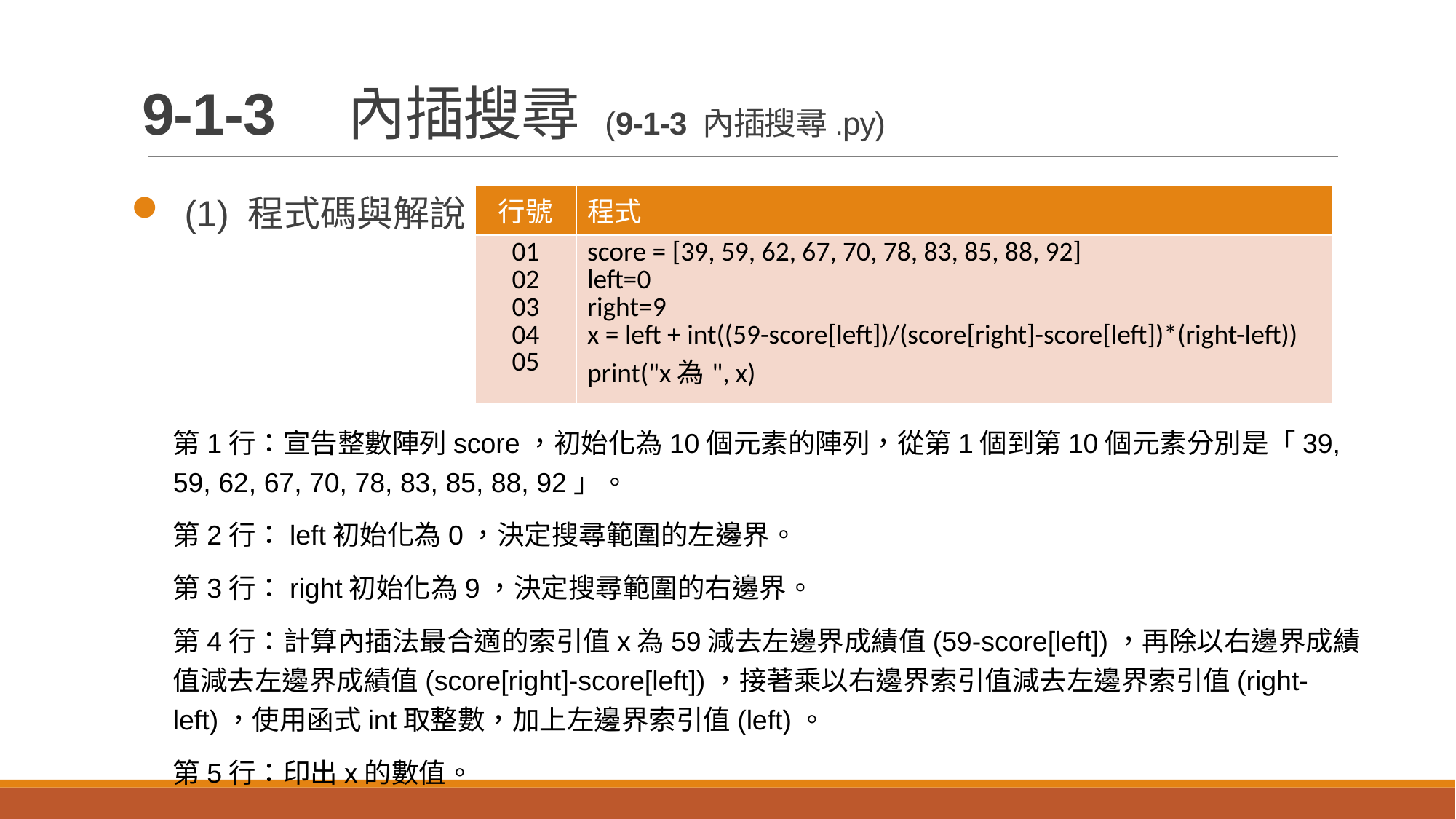

# 9-1-3　內插搜尋 (9-1-3 內插搜尋.py)
(1) 程式碼與解說
| 行號 | 程式 |
| --- | --- |
| 01 02 03 04 05 | score = [39, 59, 62, 67, 70, 78, 83, 85, 88, 92] left=0 right=9 x = left + int((59-score[left])/(score[right]-score[left])\*(right-left)) print("x為", x) |
第1行：宣告整數陣列score，初始化為10個元素的陣列，從第1個到第10個元素分別是「39, 59, 62, 67, 70, 78, 83, 85, 88, 92」。
第2行：left初始化為0，決定搜尋範圍的左邊界。
第3行：right初始化為9，決定搜尋範圍的右邊界。
第4行：計算內插法最合適的索引值x為59減去左邊界成績值(59-score[left])，再除以右邊界成績值減去左邊界成績值(score[right]-score[left])，接著乘以右邊界索引值減去左邊界索引值(right-left)，使用函式int取整數，加上左邊界索引值(left)。
第5行：印出x的數值。